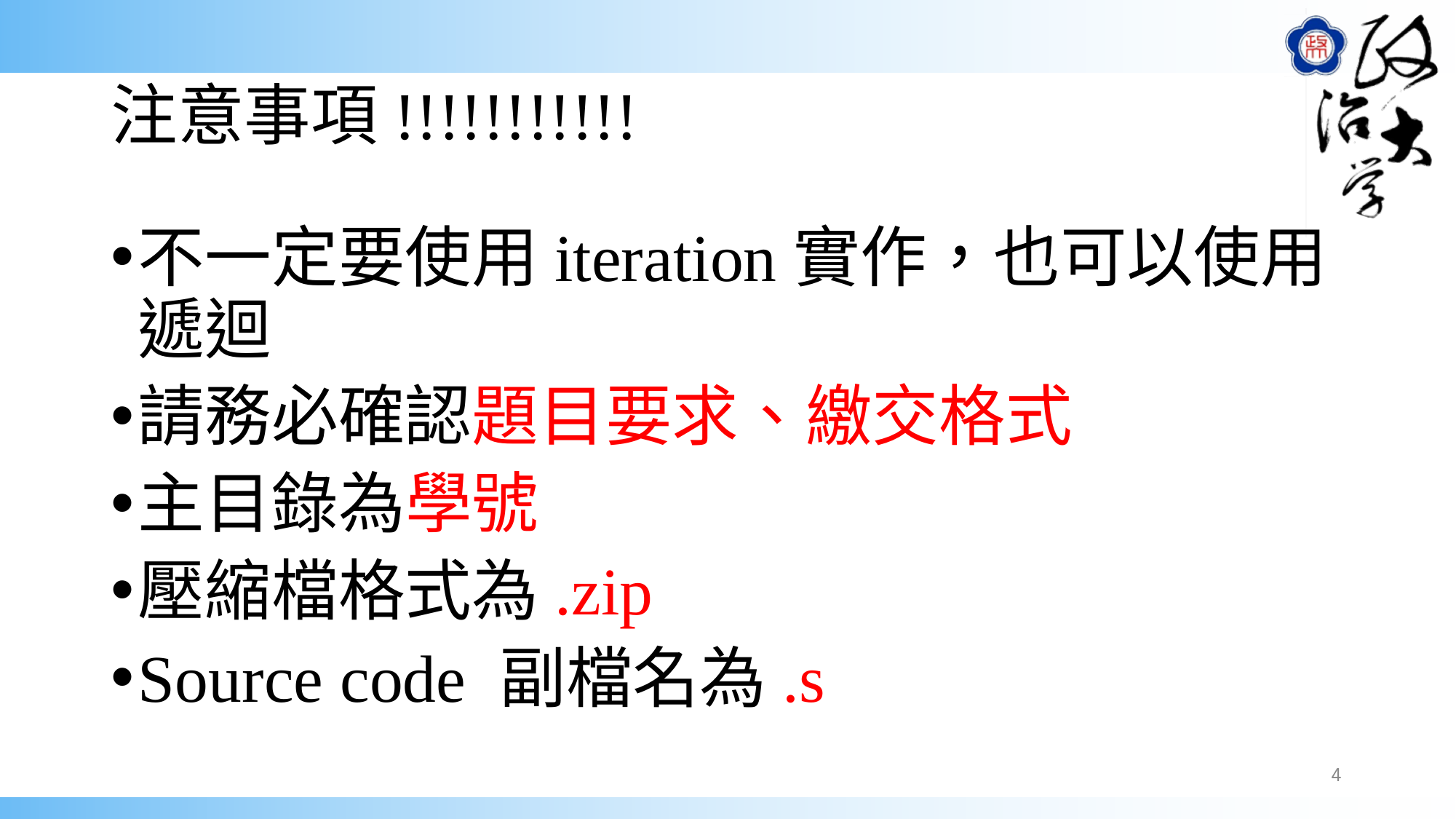

# 注意事項!!!!!!!!!!!
不一定要使用iteration實作，也可以使用遞迴
請務必確認題目要求、繳交格式
主目錄為學號
壓縮檔格式為.zip
Source code 副檔名為.s